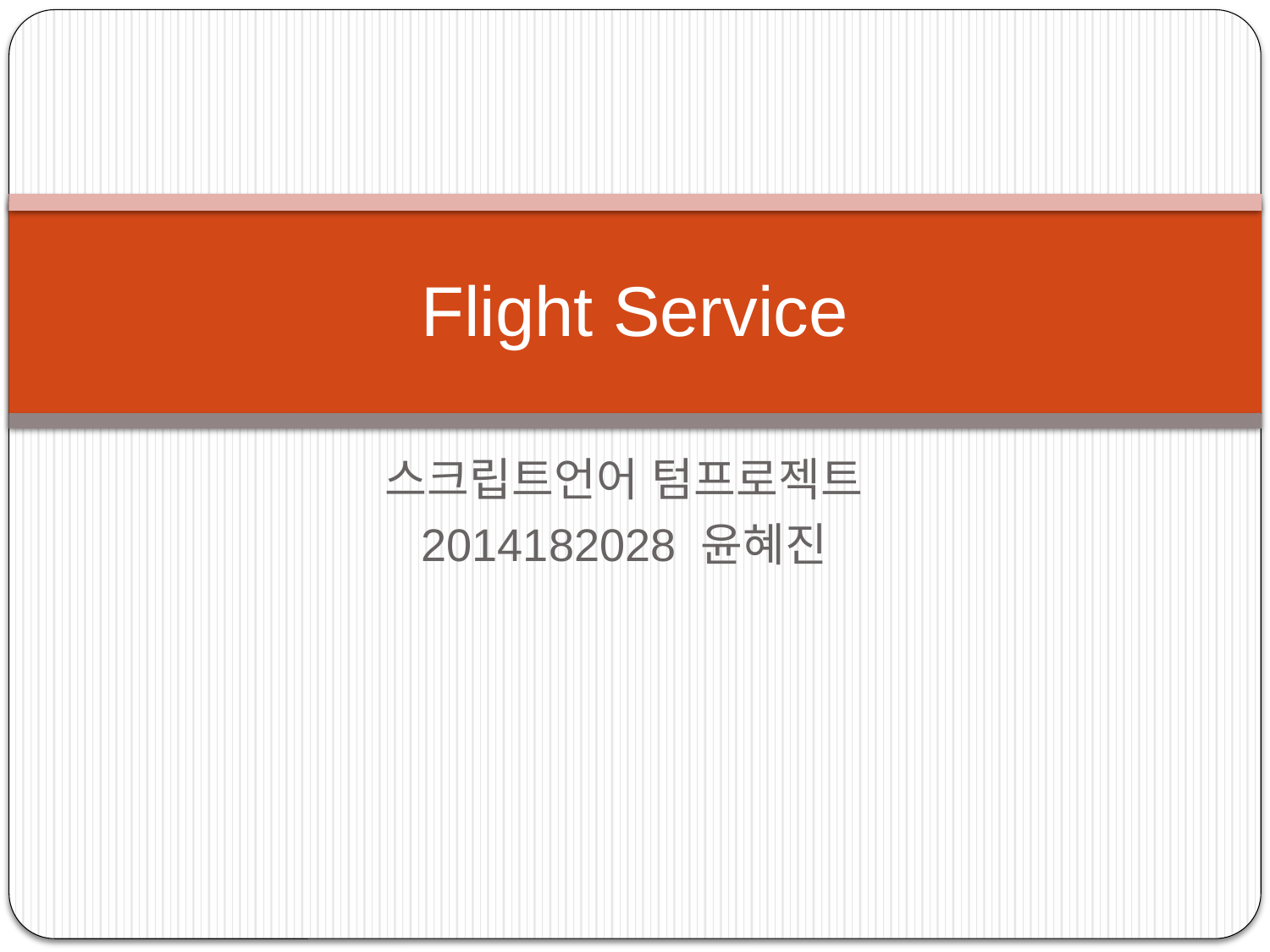

# Flight Service
스크립트언어 텀프로젝트
2014182028 윤혜진